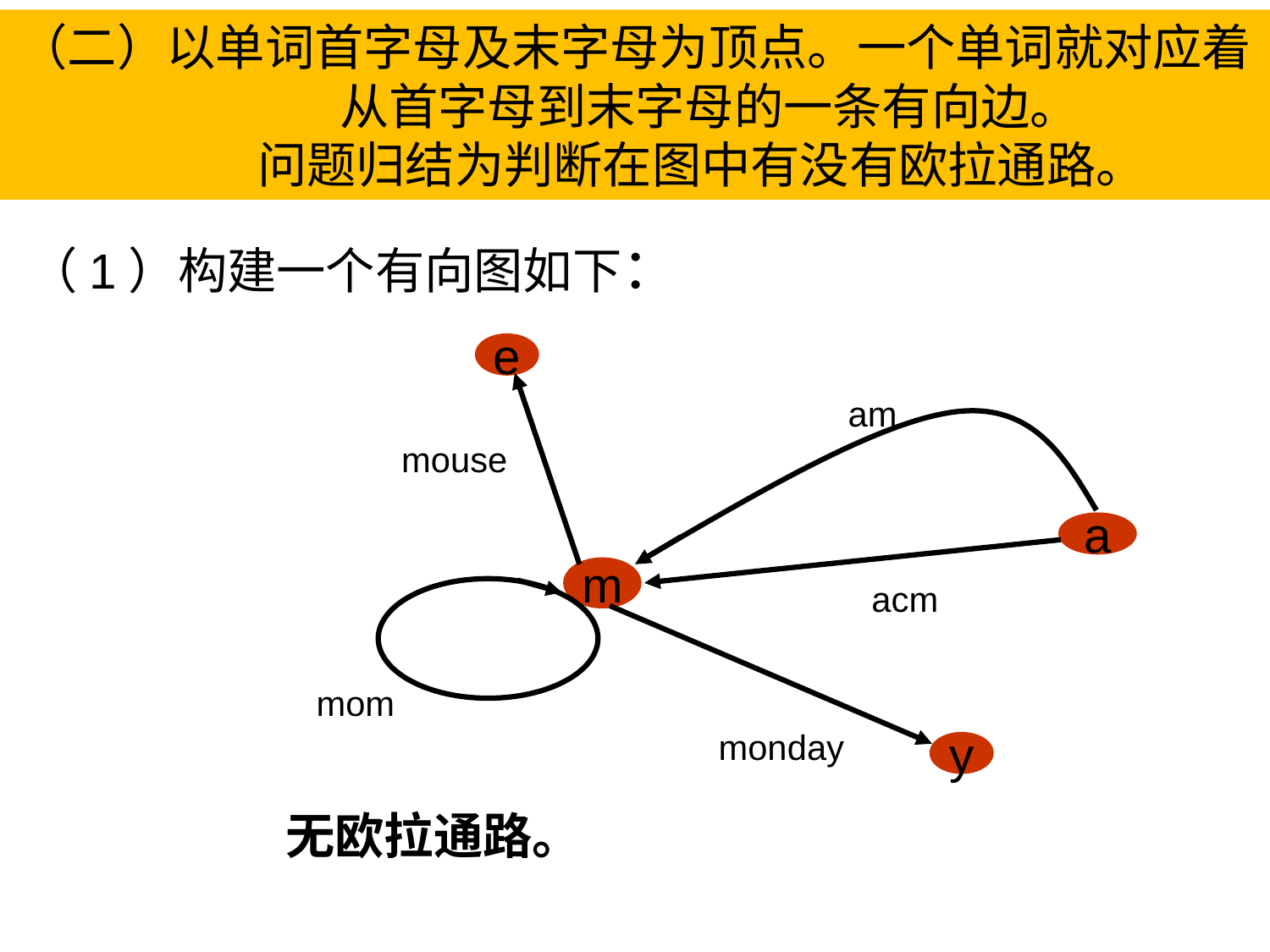

（二）以单词首字母及末字母为顶点。一个单词就对应着从首字母到末字母的一条有向边。
           问题归结为判断在图中有没有欧拉通路。
（1）构建一个有向图如下：
e

am

mouse
a

m
acm

mom
monday
y
无欧拉通路。